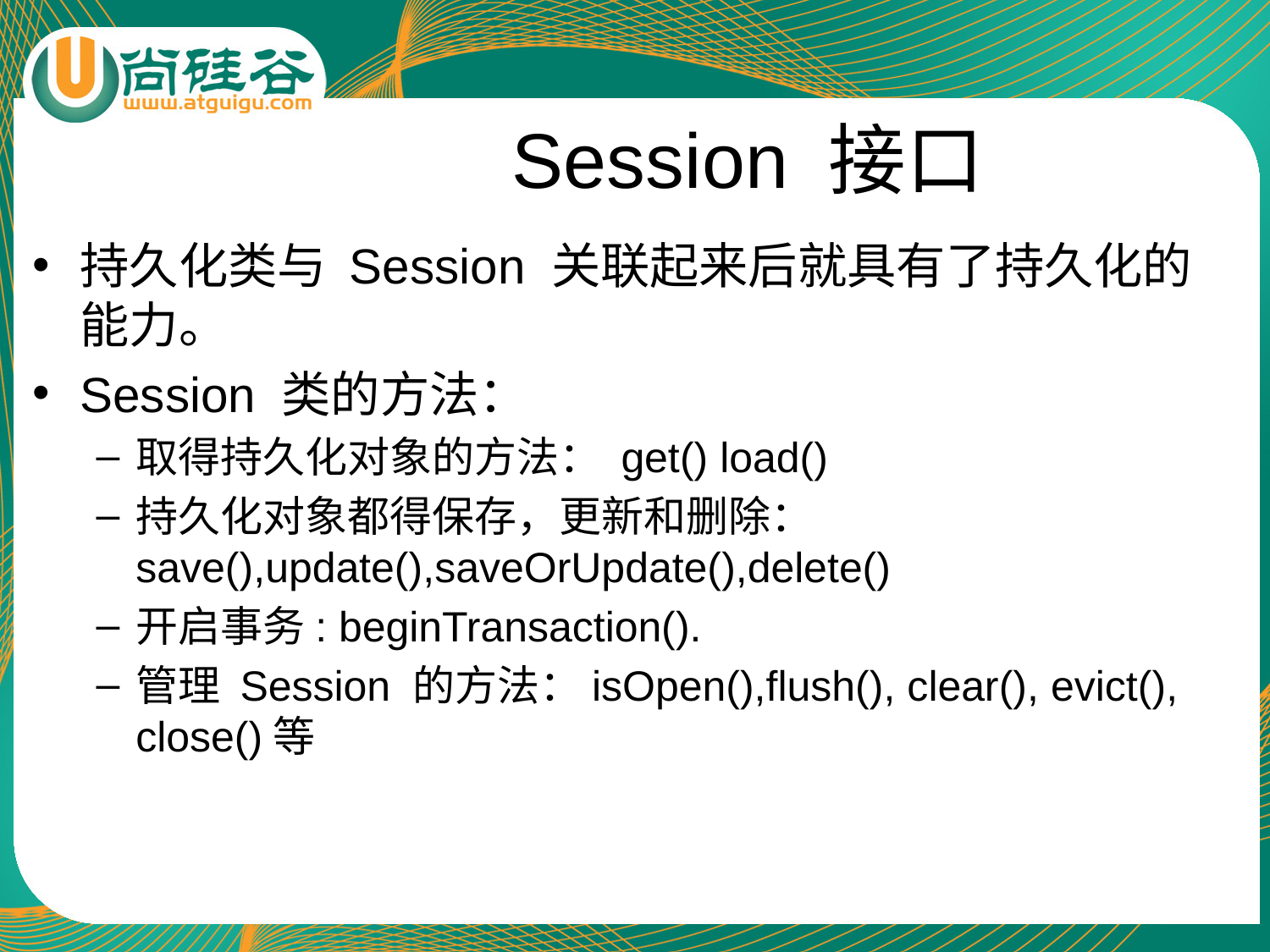

# Session 接口
持久化类与 Session 关联起来后就具有了持久化的能力。
Session 类的方法：
取得持久化对象的方法： get() load()
持久化对象都得保存，更新和删除：save(),update(),saveOrUpdate(),delete()
开启事务: beginTransaction().
管理 Session 的方法：isOpen(),flush(), clear(), evict(), close()等